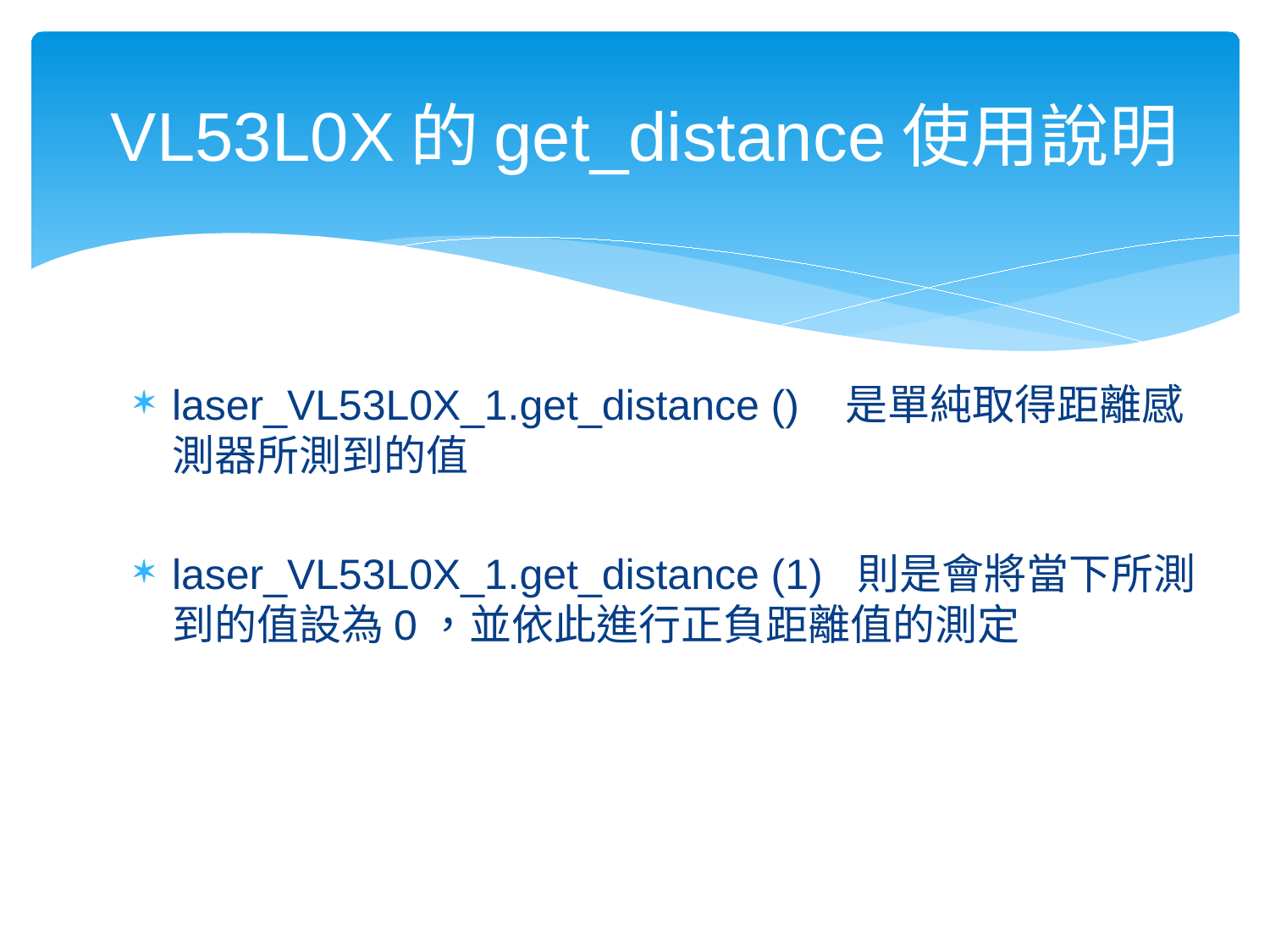

# VL53L0X的get_distance使用說明
laser_VL53L0X_1.get_distance ()   是單純取得距離感測器所測到的值

laser_VL53L0X_1.get_distance (1)  則是會將當下所測到的值設為0，並依此進行正負距離值的測定